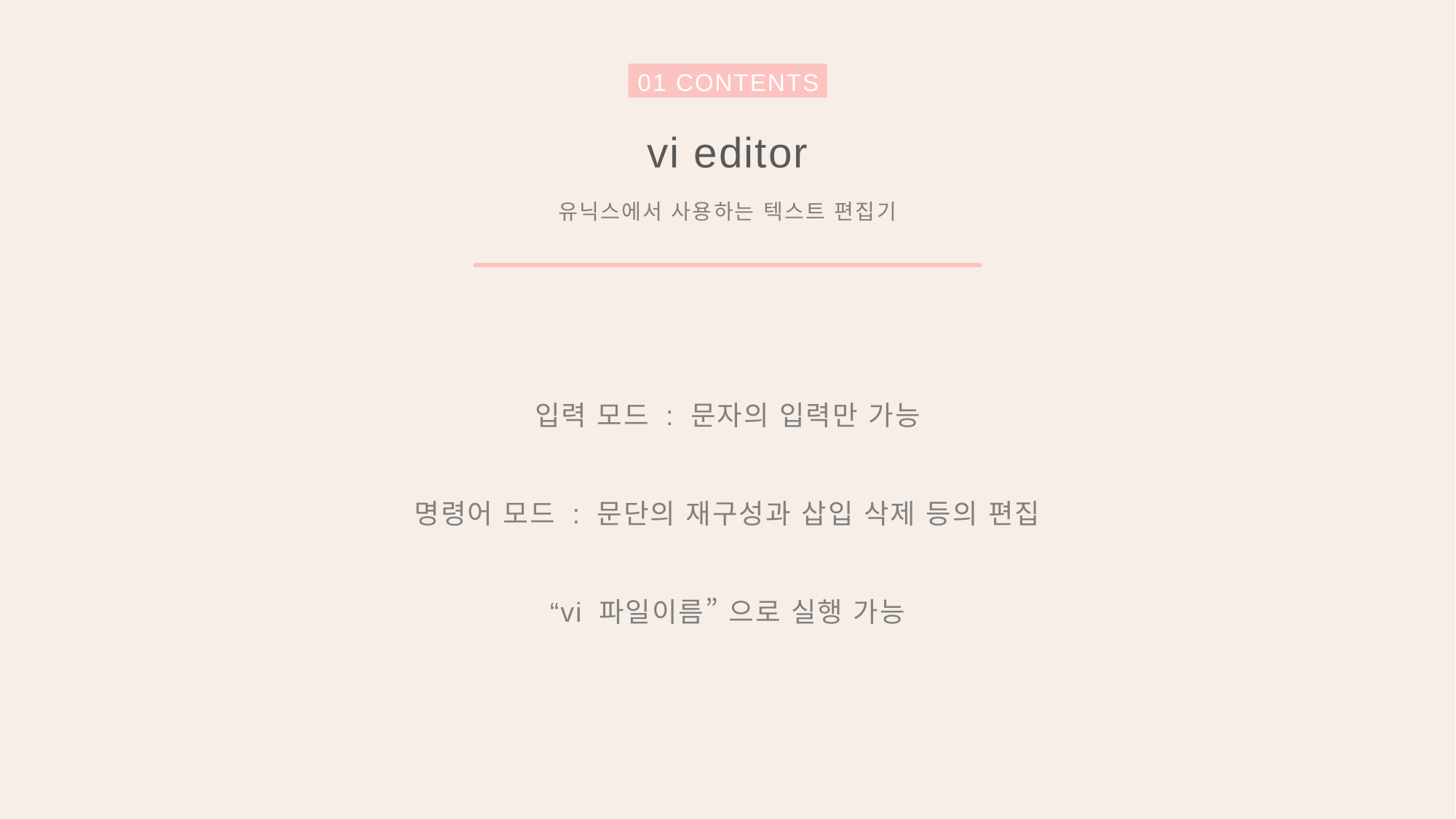

01 CONTENTS
vi editor
유닉스에서 사용하는 텍스트 편집기
입력 모드 : 문자의 입력만 가능

명령어 모드 : 문단의 재구성과 삽입 삭제 등의 편집

“vi 파일이름” 으로 실행 가능